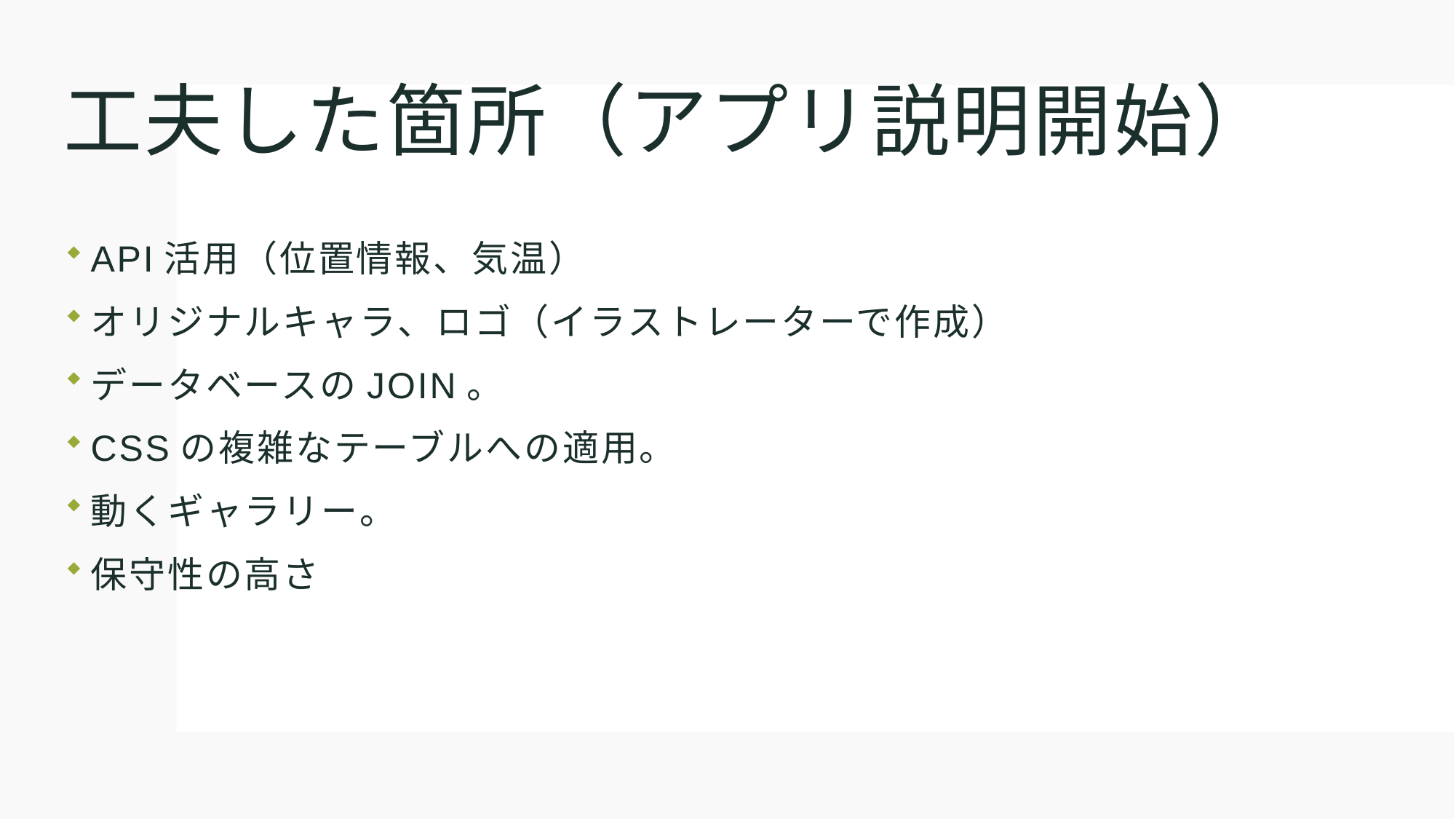

# 工夫した箇所（アプリ説明開始）
API活用（位置情報、気温）
オリジナルキャラ、ロゴ（イラストレーターで作成）
データベースのJOIN。
CSSの複雑なテーブルへの適用。
動くギャラリー。
保守性の高さ